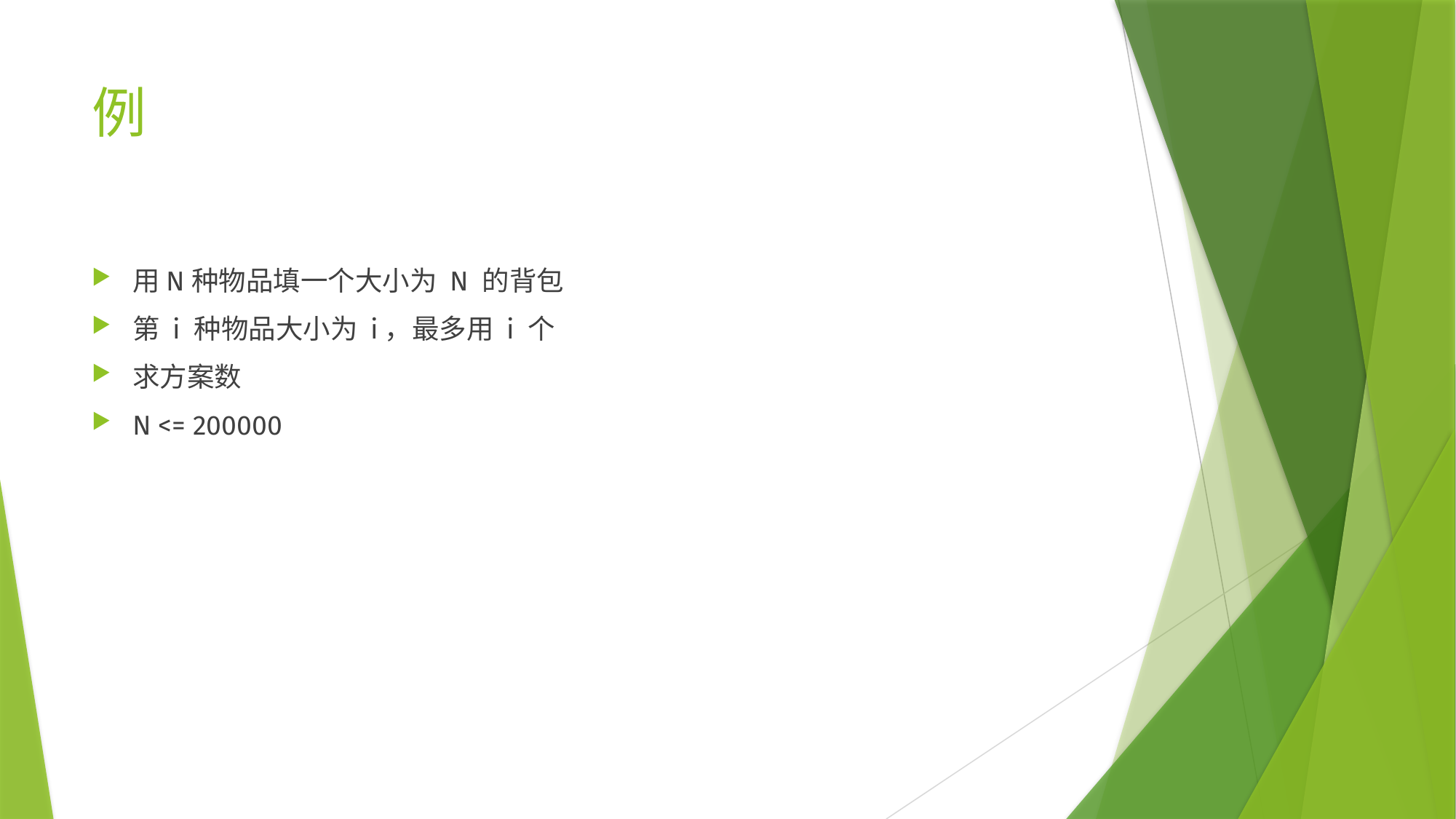

# 例
用N种物品填一个大小为 N 的背包
第 i 种物品大小为 i，最多用 i 个
求方案数
N <= 200000